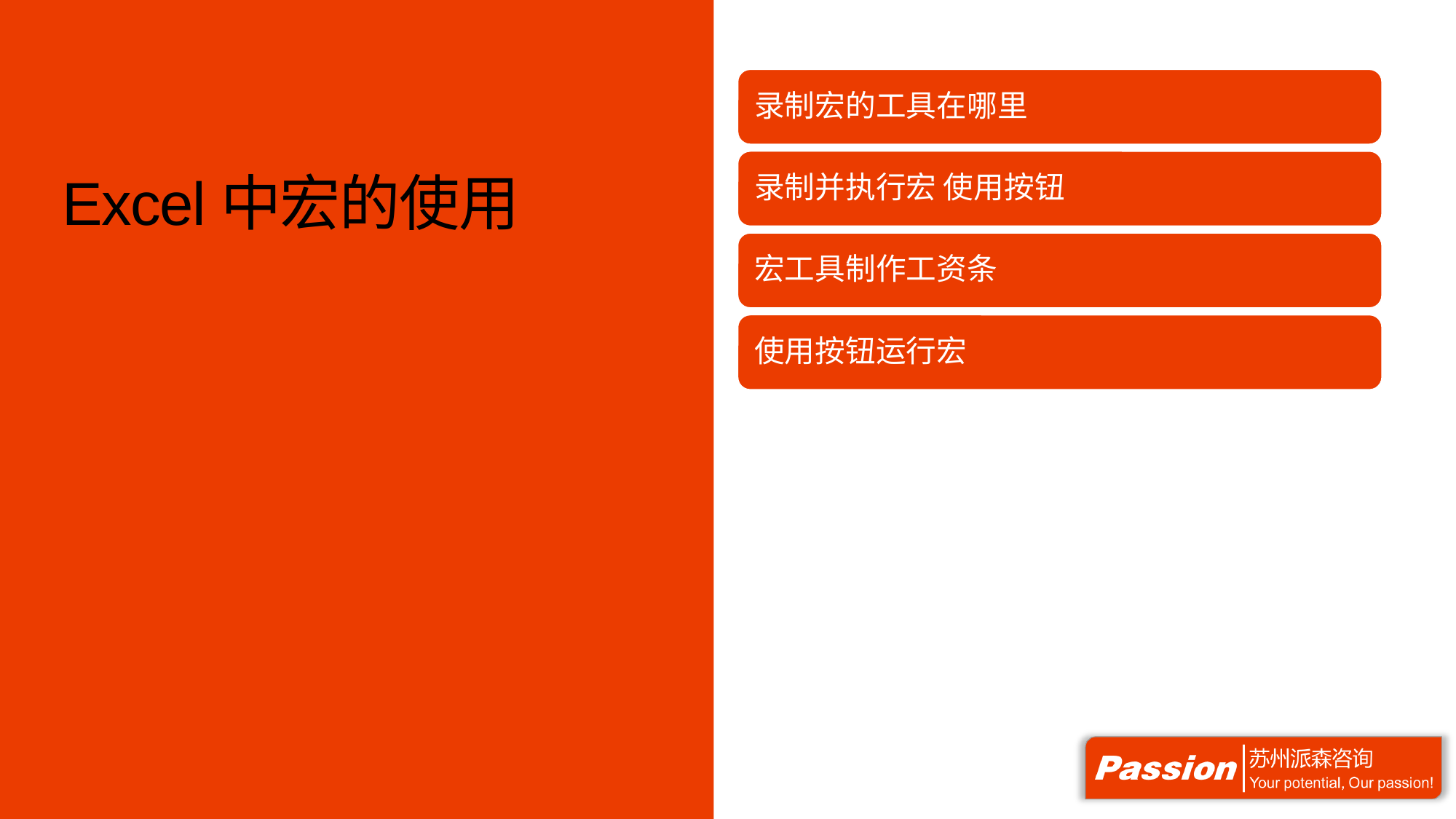

录制宏的工具在哪里
录制并执行宏 使用按钮
宏工具制作工资条
使用按钮运行宏
Excel中宏的使用